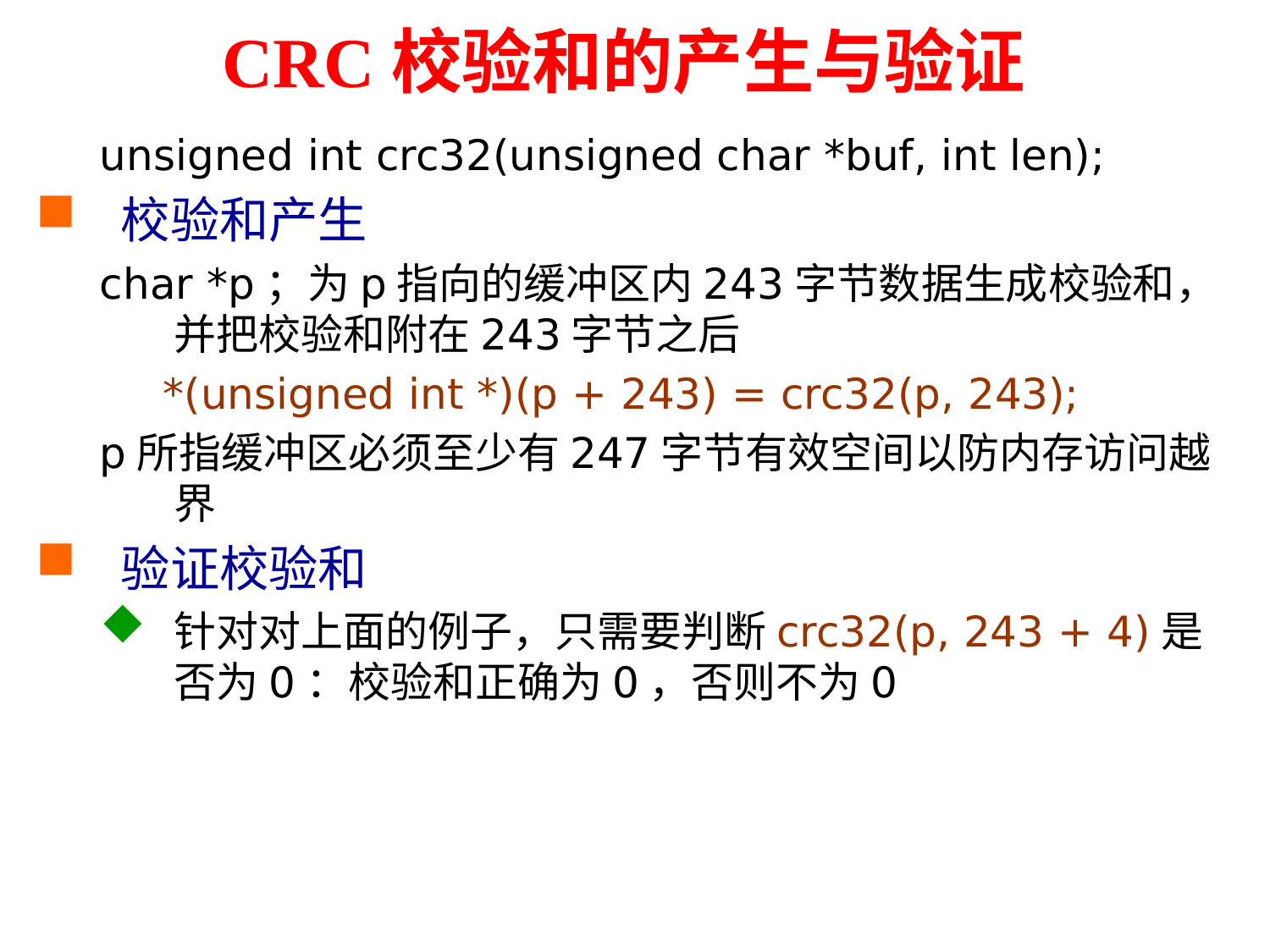

# CRC校验和的产生与验证
unsigned int crc32(unsigned char *buf, int len);
校验和产生
char *p；为p指向的缓冲区内243字节数据生成校验和，并把校验和附在243字节之后
*(unsigned int *)(p + 243) = crc32(p, 243);
p所指缓冲区必须至少有247字节有效空间以防内存访问越界
验证校验和
针对对上面的例子，只需要判断crc32(p, 243 + 4)是否为0：校验和正确为0，否则不为0